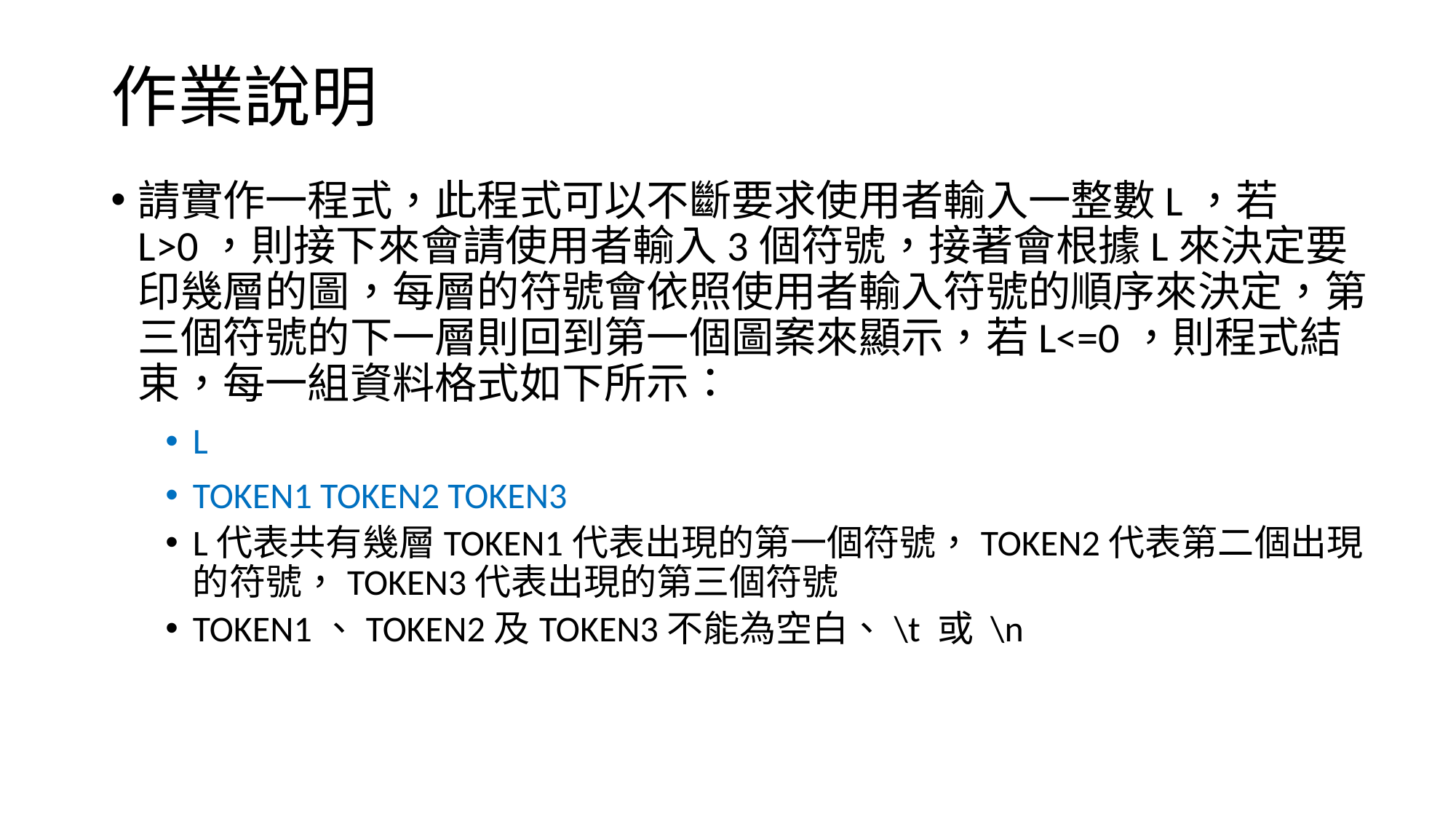

# 作業說明
請實作一程式，此程式可以不斷要求使用者輸入一整數L，若L>0，則接下來會請使用者輸入3個符號，接著會根據L來決定要印幾層的圖，每層的符號會依照使用者輸入符號的順序來決定，第三個符號的下一層則回到第一個圖案來顯示，若L<=0，則程式結束，每一組資料格式如下所示：
L
TOKEN1 TOKEN2 TOKEN3
L代表共有幾層TOKEN1代表出現的第一個符號，TOKEN2代表第二個出現的符號，TOKEN3代表出現的第三個符號
TOKEN1、TOKEN2及TOKEN3不能為空白、\t 或 \n